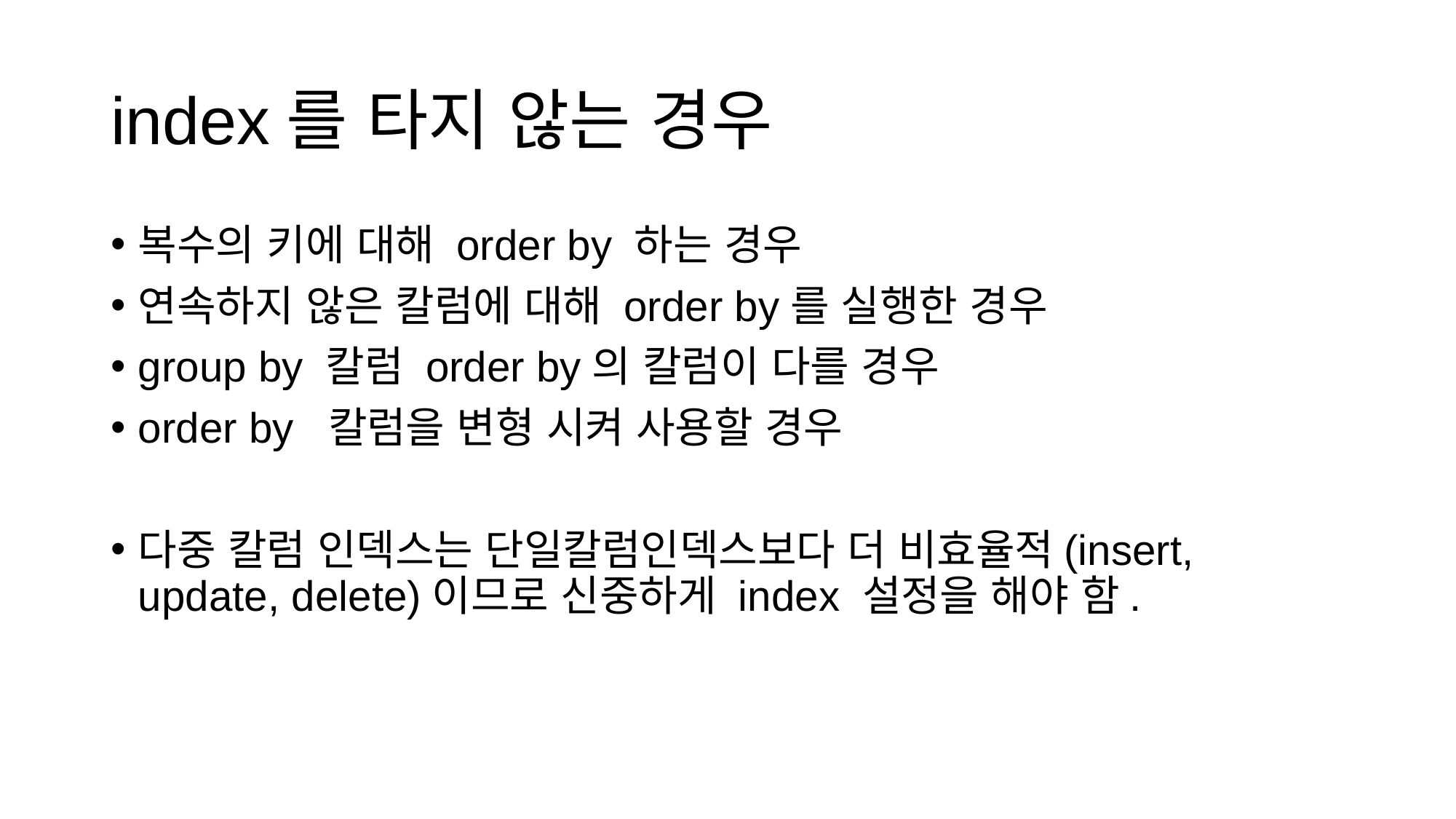

# index를 타지 않는 경우
복수의 키에 대해 order by 하는 경우
연속하지 않은 칼럼에 대해 order by를 실행한 경우
group by 칼럼 order by의 칼럼이 다를 경우
order by  칼럼을 변형 시켜 사용할 경우

다중 칼럼 인덱스는 단일칼럼인덱스보다 더 비효율적(insert, update, delete)이므로 신중하게 index 설정을 해야 함.